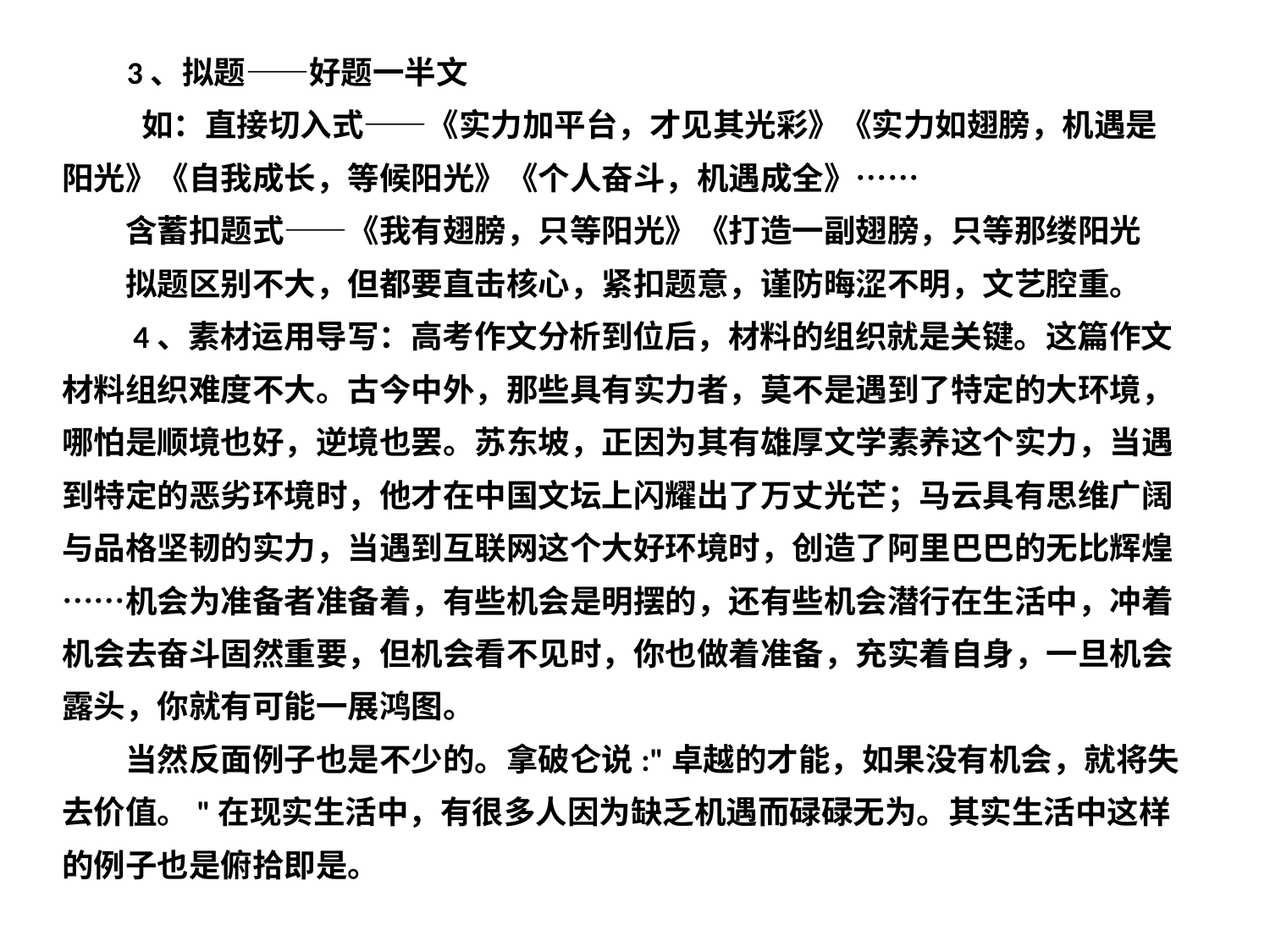

3、拟题——好题一半文
          如：直接切入式——《实力加平台，才见其光彩》《实力如翅膀，机遇是阳光》《自我成长，等候阳光》《个人奋斗，机遇成全》……
　　含蓄扣题式——《我有翅膀，只等阳光》《打造一副翅膀，只等那缕阳光
　　拟题区别不大，但都要直击核心，紧扣题意，谨防晦涩不明，文艺腔重。
　　4、素材运用导写：高考作文分析到位后，材料的组织就是关键。这篇作文材料组织难度不大。古今中外，那些具有实力者，莫不是遇到了特定的大环境，哪怕是顺境也好，逆境也罢。苏东坡，正因为其有雄厚文学素养这个实力，当遇到特定的恶劣环境时，他才在中国文坛上闪耀出了万丈光芒；马云具有思维广阔与品格坚韧的实力，当遇到互联网这个大好环境时，创造了阿里巴巴的无比辉煌……机会为准备者准备着，有些机会是明摆的，还有些机会潜行在生活中，冲着机会去奋斗固然重要，但机会看不见时，你也做着准备，充实着自身，一旦机会露头，你就有可能一展鸿图。
　　当然反面例子也是不少的。拿破仑说:"卓越的才能，如果没有机会，就将失去价值。"在现实生活中，有很多人因为缺乏机遇而碌碌无为。其实生活中这样的例子也是俯拾即是。